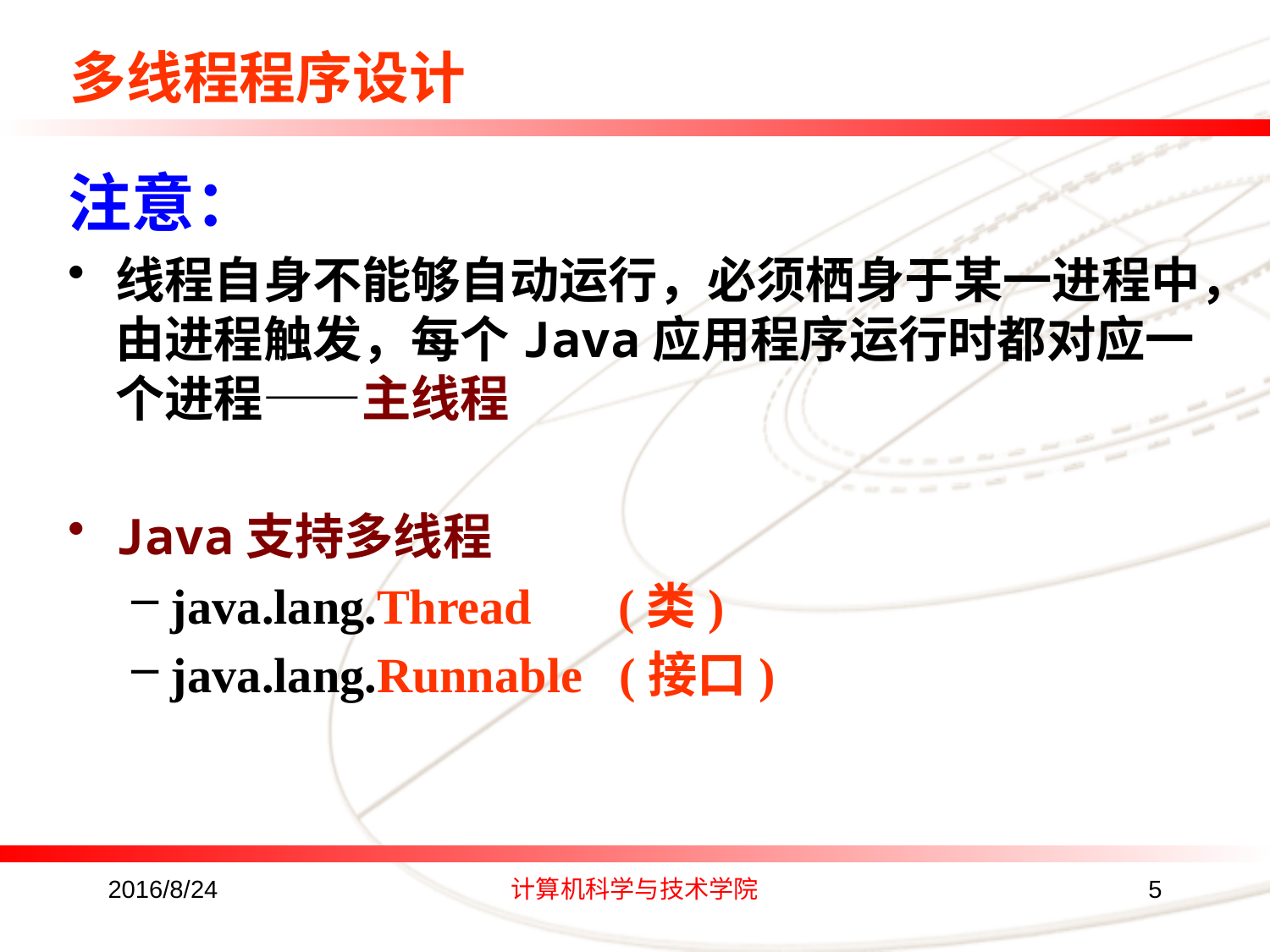

多线程程序设计
注意：
线程自身不能够自动运行，必须栖身于某一进程中，由进程触发，每个Java应用程序运行时都对应一个进程——主线程

Java支持多线程
java.lang.Thread       (类)
java.lang.Runnable   (接口)

2016/8/24
计算机科学与技术学院
5